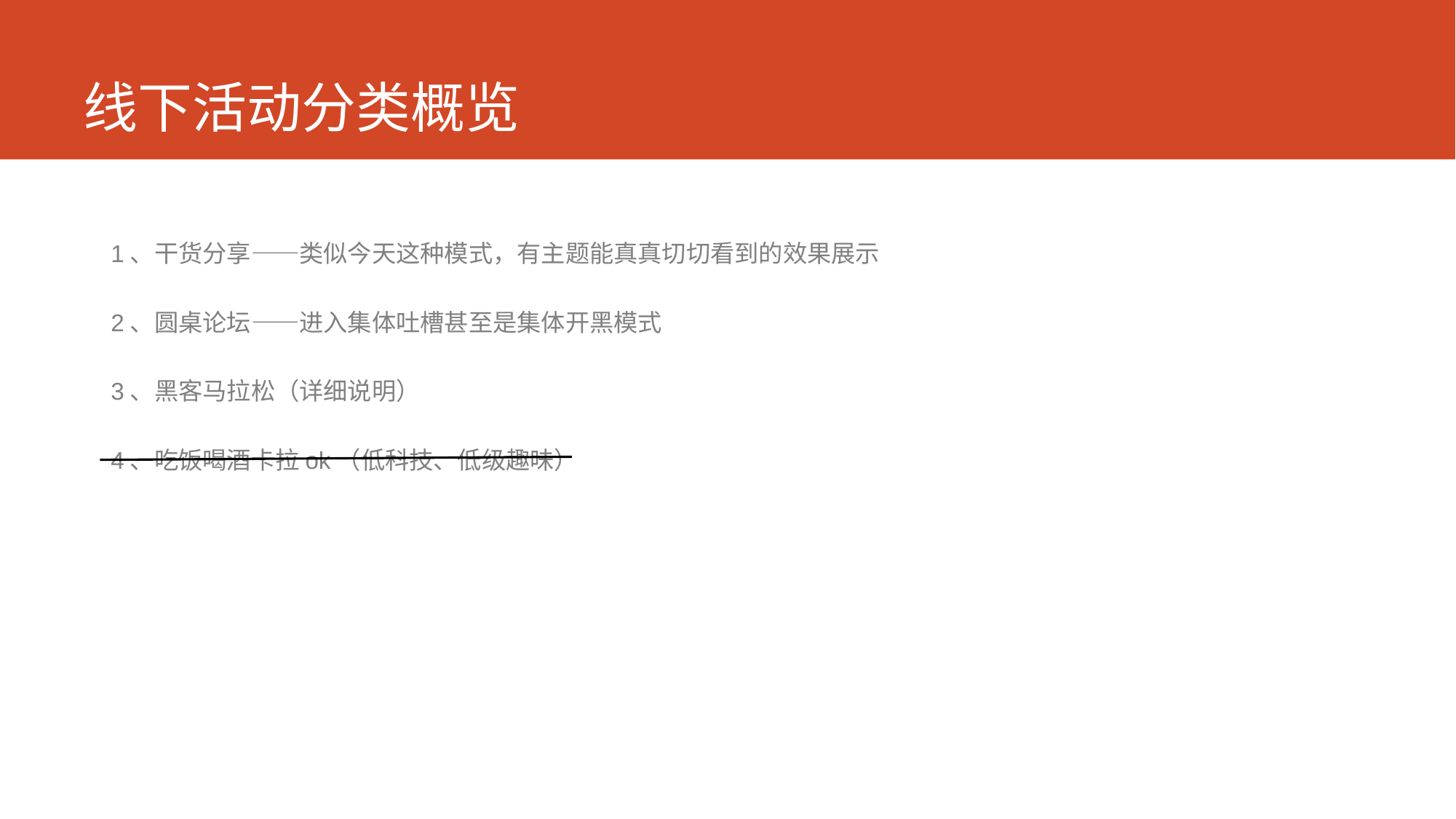

# 线下活动分类概览
1、干货分享——类似今天这种模式，有主题能真真切切看到的效果展示
2、圆桌论坛——进入集体吐槽甚至是集体开黑模式
3、黑客马拉松（详细说明）
4、吃饭喝酒卡拉ok（低科技、低级趣味）